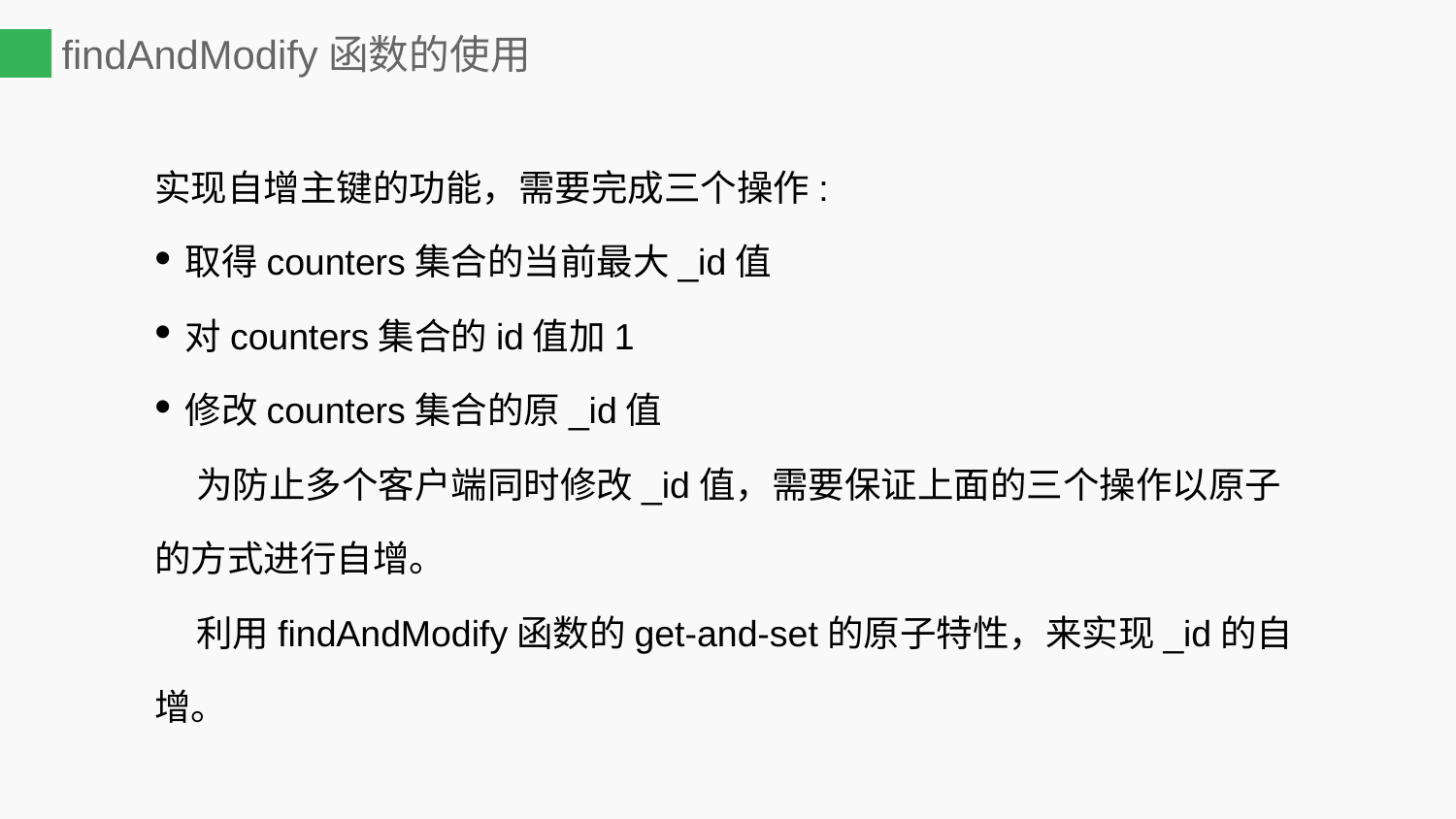

# findAndModify函数的使用
实现自增主键的功能，需要完成三个操作:
取得counters集合的当前最大_id值
对counters集合的id值加1
修改counters集合的原_id值
    为防止多个客户端同时修改_id值，需要保证上面的三个操作以原子的方式进行自增。
    利用findAndModify函数的get-and-set的原子特性，来实现_id的自增。